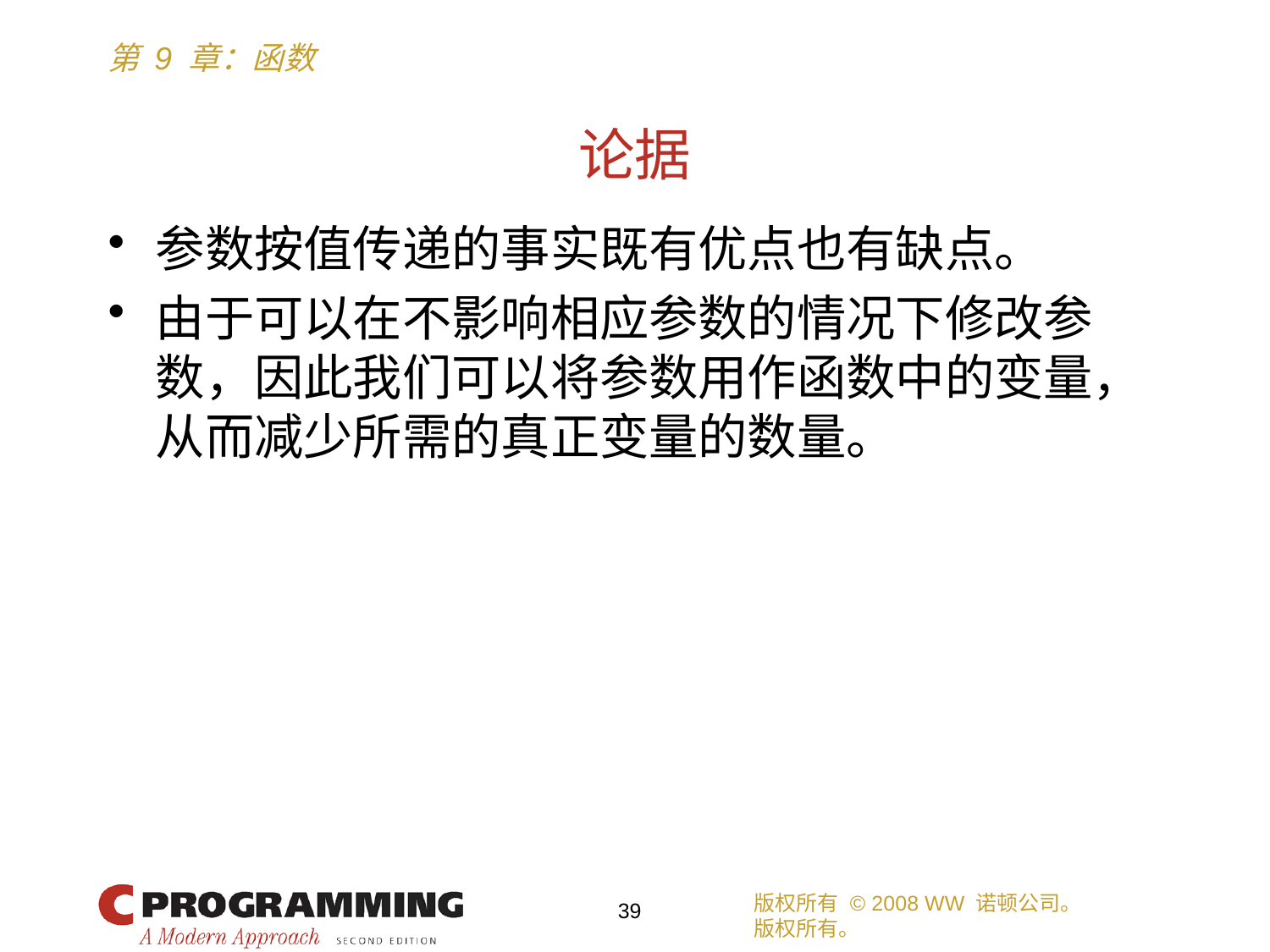

# 论据
参数按值传递的事实既有优点也有缺点。
由于可以在不影响相应参数的情况下修改参数，因此我们可以将参数用作函数中的变量，从而减少所需的真正变量的数量。
版权所有 © 2008 WW 诺顿公司。
版权所有。
39